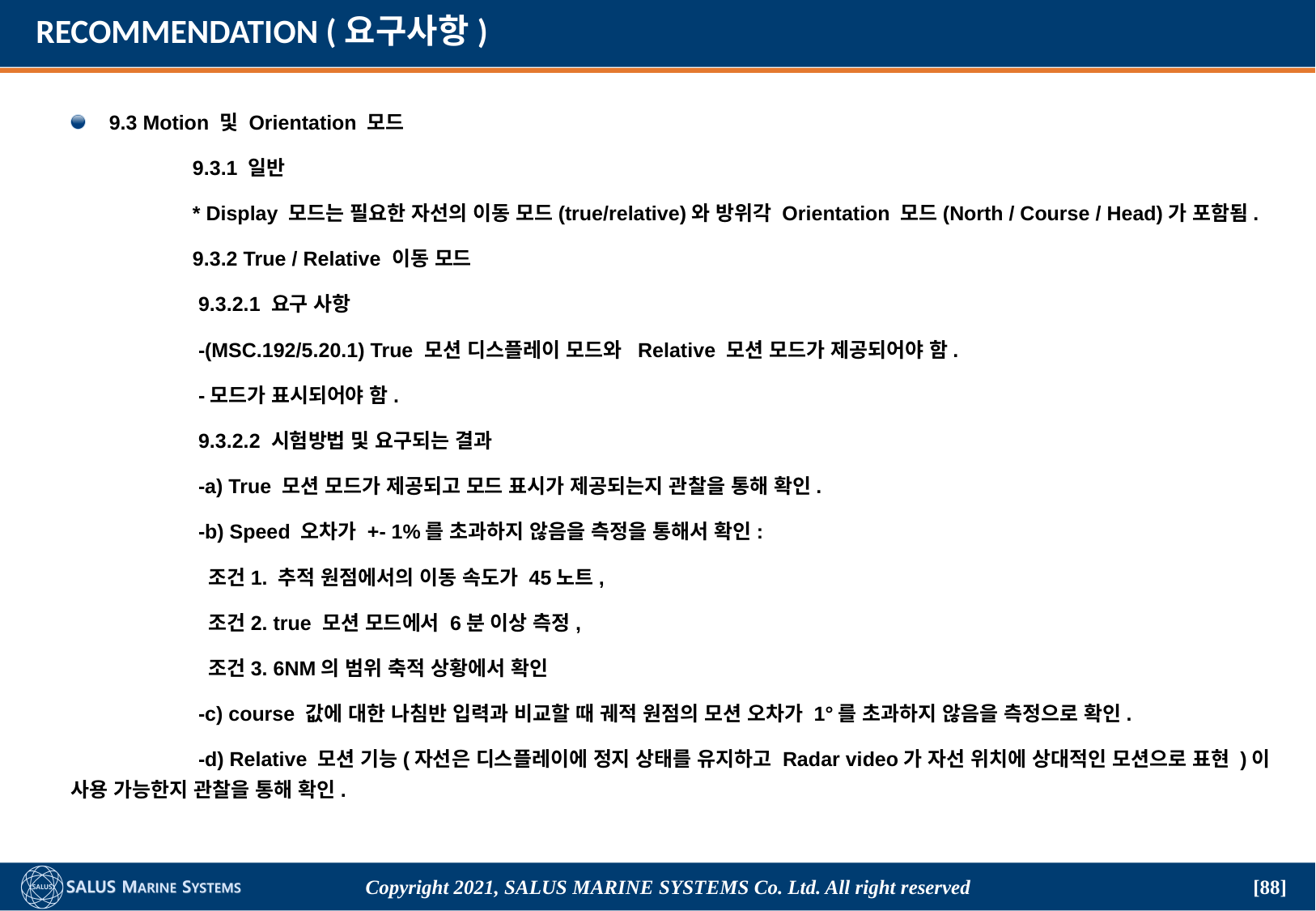

# RECOMMENDATION (요구사항)
9.3 Motion 및 Orientation 모드
	9.3.1 일반
	* Display 모드는 필요한 자선의 이동 모드(true/relative)와 방위각 Orientation 모드(North / Course / Head)가 포함됨.
	9.3.2 True / Relative 이동 모드
	 9.3.2.1 요구 사항
	 -(MSC.192/5.20.1) True 모션 디스플레이 모드와  Relative 모션 모드가 제공되어야 함.
	 -모드가 표시되어야 함.
	 9.3.2.2 시험방법 및 요구되는 결과
	 -a) True 모션 모드가 제공되고 모드 표시가 제공되는지 관찰을 통해 확인.
	 -b) Speed 오차가 +- 1%를 초과하지 않음을 측정을 통해서 확인:
	  조건1. 추적 원점에서의 이동 속도가 45노트,
	  조건2. true 모션 모드에서 6분 이상 측정,
	  조건3. 6NM의 범위 축적 상황에서 확인
	 -c) course 값에 대한 나침반 입력과 비교할 때 궤적 원점의 모션 오차가 1°를 초과하지 않음을 측정으로 확인.
	 -d) Relative 모션 기능(자선은 디스플레이에 정지 상태를 유지하고 Radar video가 자선 위치에 상대적인 모션으로 표현 )이 사용 가능한지 관찰을 통해 확인.
Copyright 2021, SALUS Marine Systems Co. Ltd. All right reserved
[88]